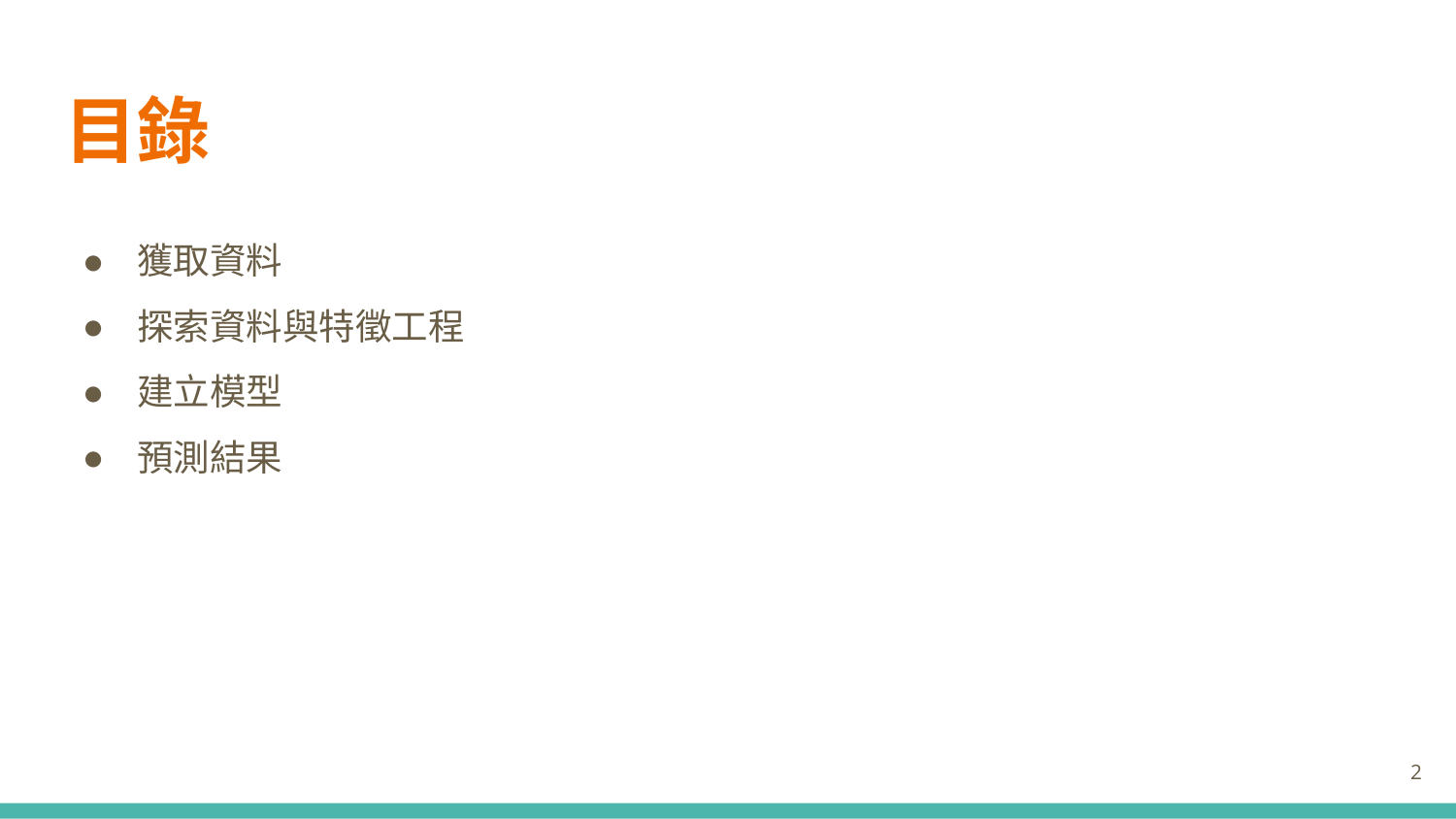

# 目錄
獲取資料
探索資料與特徵工程
建立模型
預測結果

2